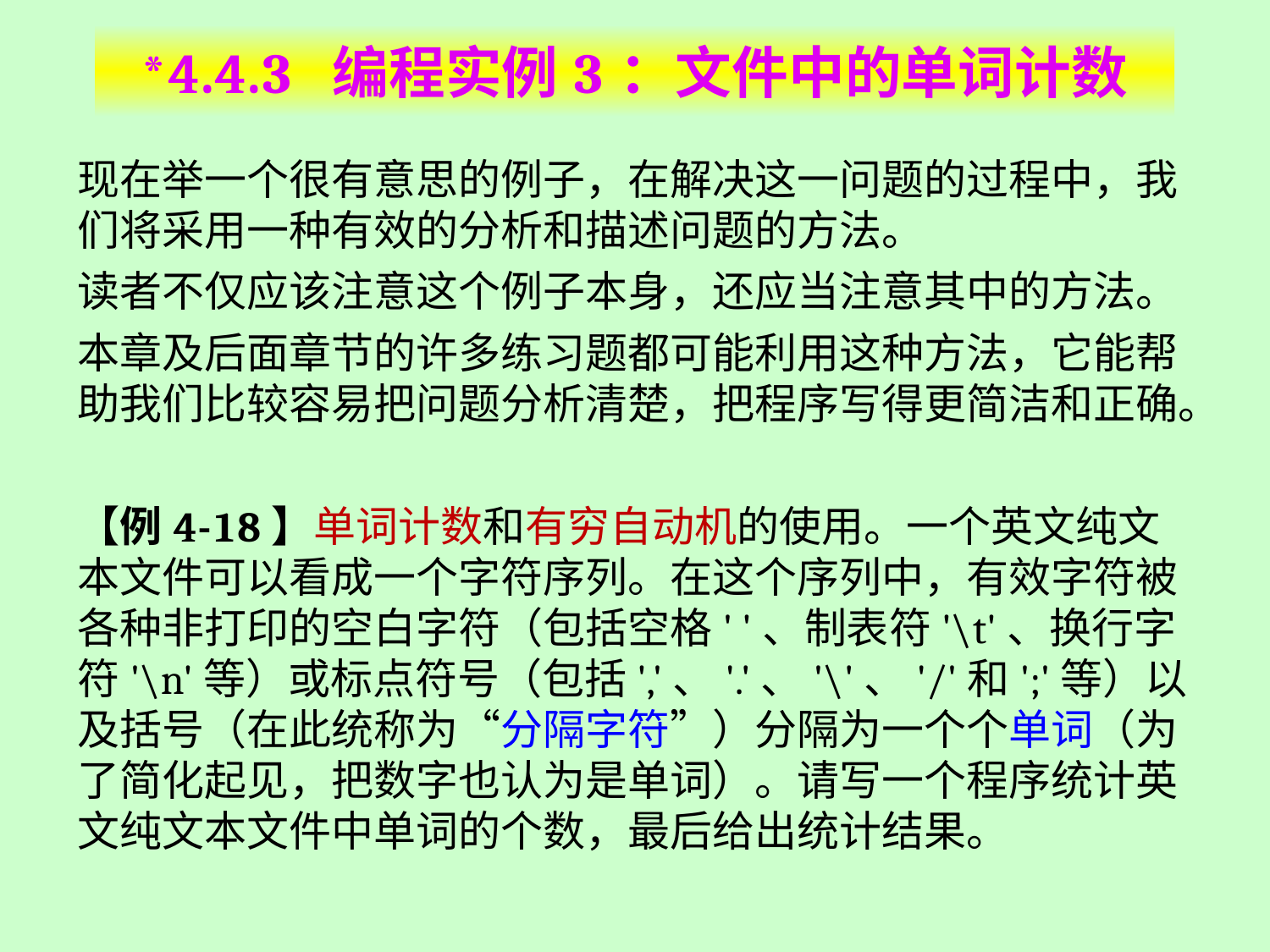

# *4.4.3  编程实例3：文件中的单词计数
现在举一个很有意思的例子，在解决这一问题的过程中，我们将采用一种有效的分析和描述问题的方法。
读者不仅应该注意这个例子本身，还应当注意其中的方法。
本章及后面章节的许多练习题都可能利用这种方法，它能帮助我们比较容易把问题分析清楚，把程序写得更简洁和正确。

【例4-18】单词计数和有穷自动机的使用。一个英文纯文本文件可以看成一个字符序列。在这个序列中，有效字符被各种非打印的空白字符（包括空格' '、制表符'\t'、换行字符'\n'等）或标点符号（包括','、'.'、'\'、'/'和';'等）以及括号（在此统称为“分隔字符”）分隔为一个个单词（为了简化起见，把数字也认为是单词）。请写一个程序统计英文纯文本文件中单词的个数，最后给出统计结果。
110